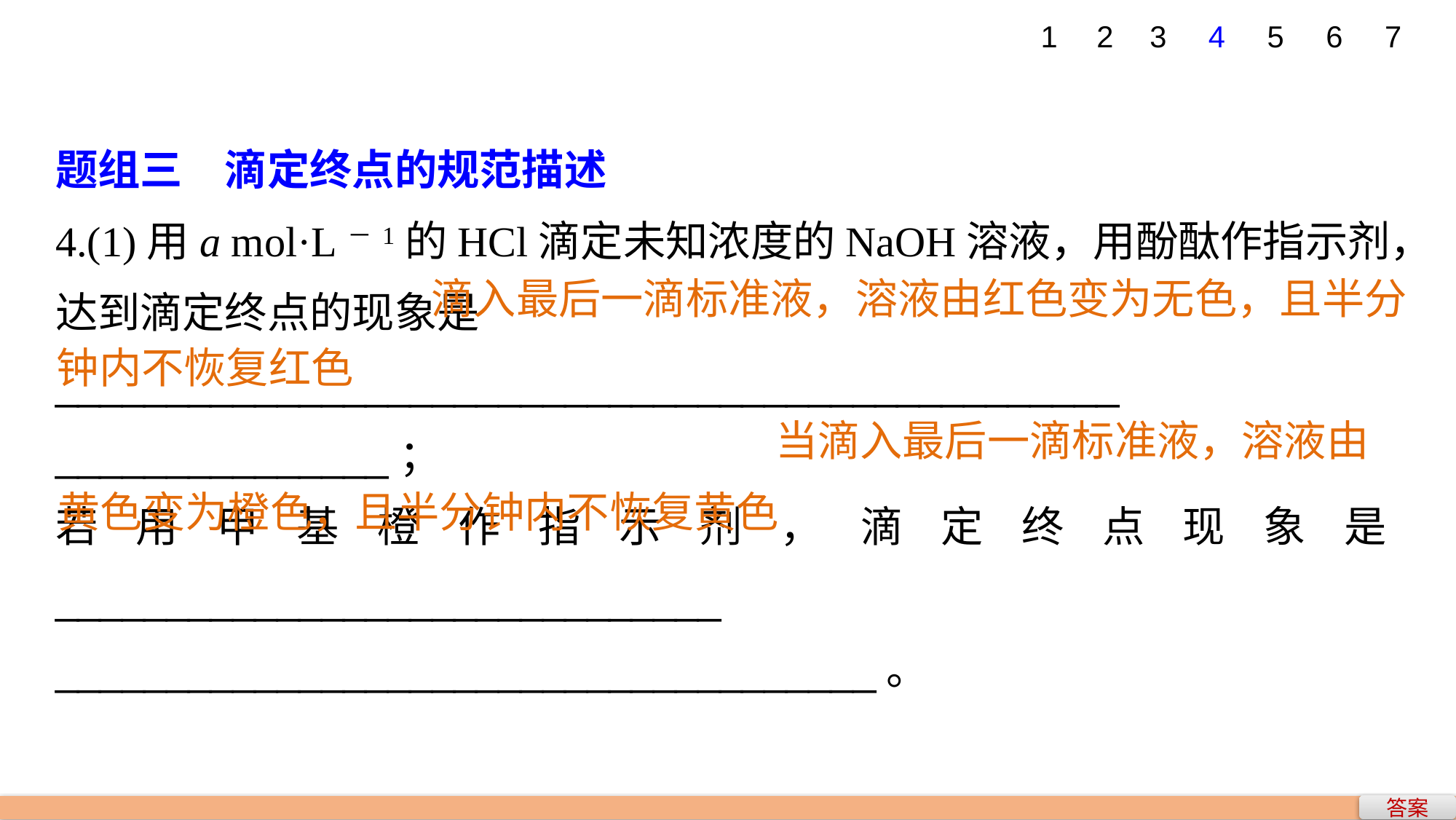

7
1
2
3
4
5
6
题组三　滴定终点的规范描述
4.(1)用a mol·L－1的HCl滴定未知浓度的NaOH溶液，用酚酞作指示剂，达到滴定终点的现象是________________________________________________
_______________；
若用甲基橙作指示剂，滴定终点现象是______________________________
_____________________________________。
滴入最后一滴标准液，溶液由红色变为无色，且半分
钟内不恢复红色
当滴入最后一滴标准液，溶液由
黄色变为橙色，且半分钟内不恢复黄色
答案